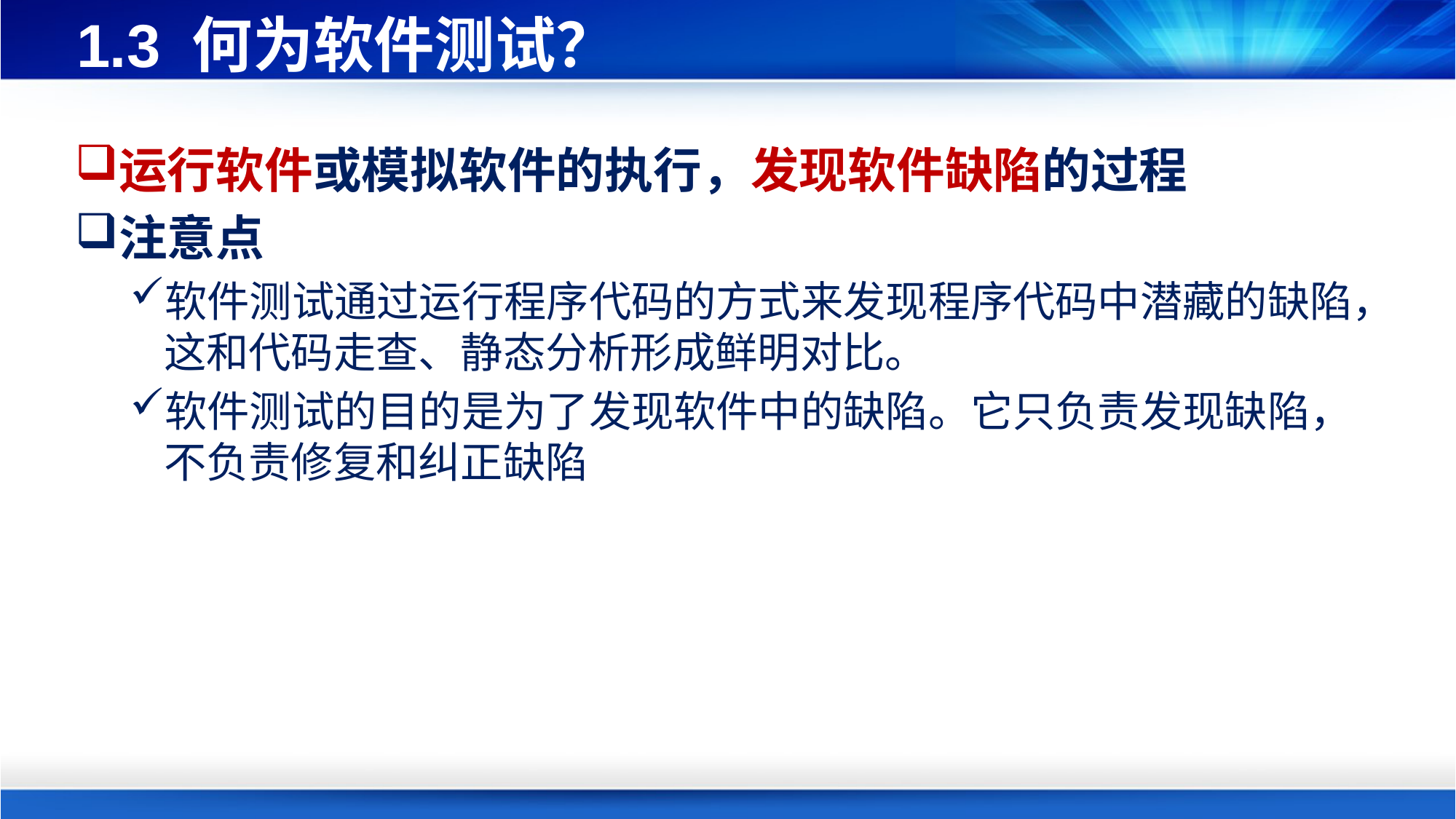

# 1.3 何为软件测试？
运行软件或模拟软件的执行，发现软件缺陷的过程
注意点
软件测试通过运行程序代码的方式来发现程序代码中潜藏的缺陷，这和代码走查、静态分析形成鲜明对比。
软件测试的目的是为了发现软件中的缺陷。它只负责发现缺陷，不负责修复和纠正缺陷